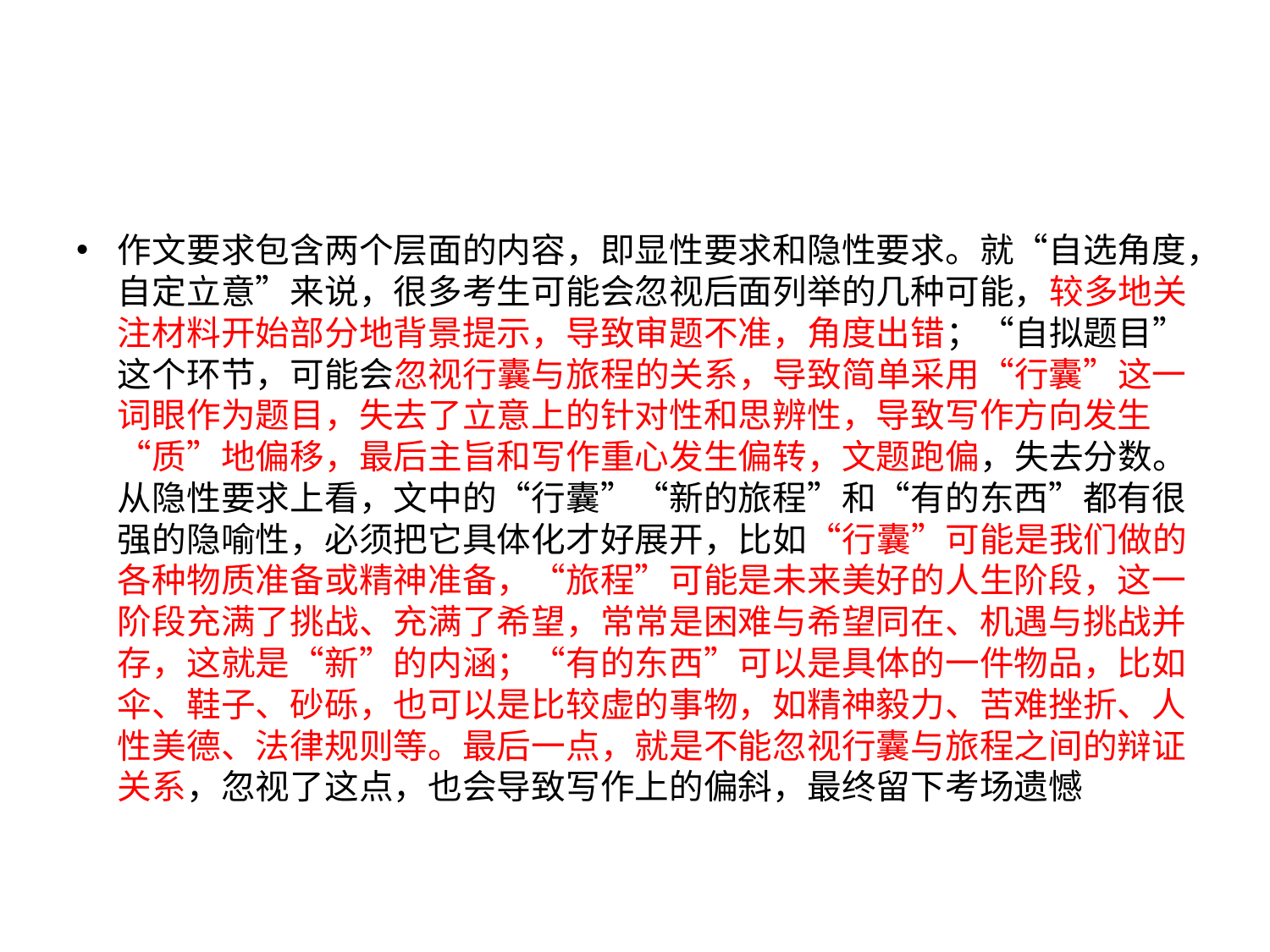

#
作文要求包含两个层面的内容，即显性要求和隐性要求。就“自选角度，自定立意”来说，很多考生可能会忽视后面列举的几种可能，较多地关注材料开始部分地背景提示，导致审题不准，角度出错；“自拟题目”这个环节，可能会忽视行囊与旅程的关系，导致简单采用“行囊”这一词眼作为题目，失去了立意上的针对性和思辨性，导致写作方向发生“质”地偏移，最后主旨和写作重心发生偏转，文题跑偏，失去分数。 从隐性要求上看，文中的“行囊”“新的旅程”和“有的东西”都有很强的隐喻性，必须把它具体化才好展开，比如“行囊”可能是我们做的各种物质准备或精神准备，“旅程”可能是未来美好的人生阶段，这一阶段充满了挑战、充满了希望，常常是困难与希望同在、机遇与挑战并存，这就是“新”的内涵；“有的东西”可以是具体的一件物品，比如伞、鞋子、砂砾，也可以是比较虚的事物，如精神毅力、苦难挫折、人性美德、法律规则等。最后一点，就是不能忽视行囊与旅程之间的辩证关系，忽视了这点，也会导致写作上的偏斜，最终留下考场遗憾